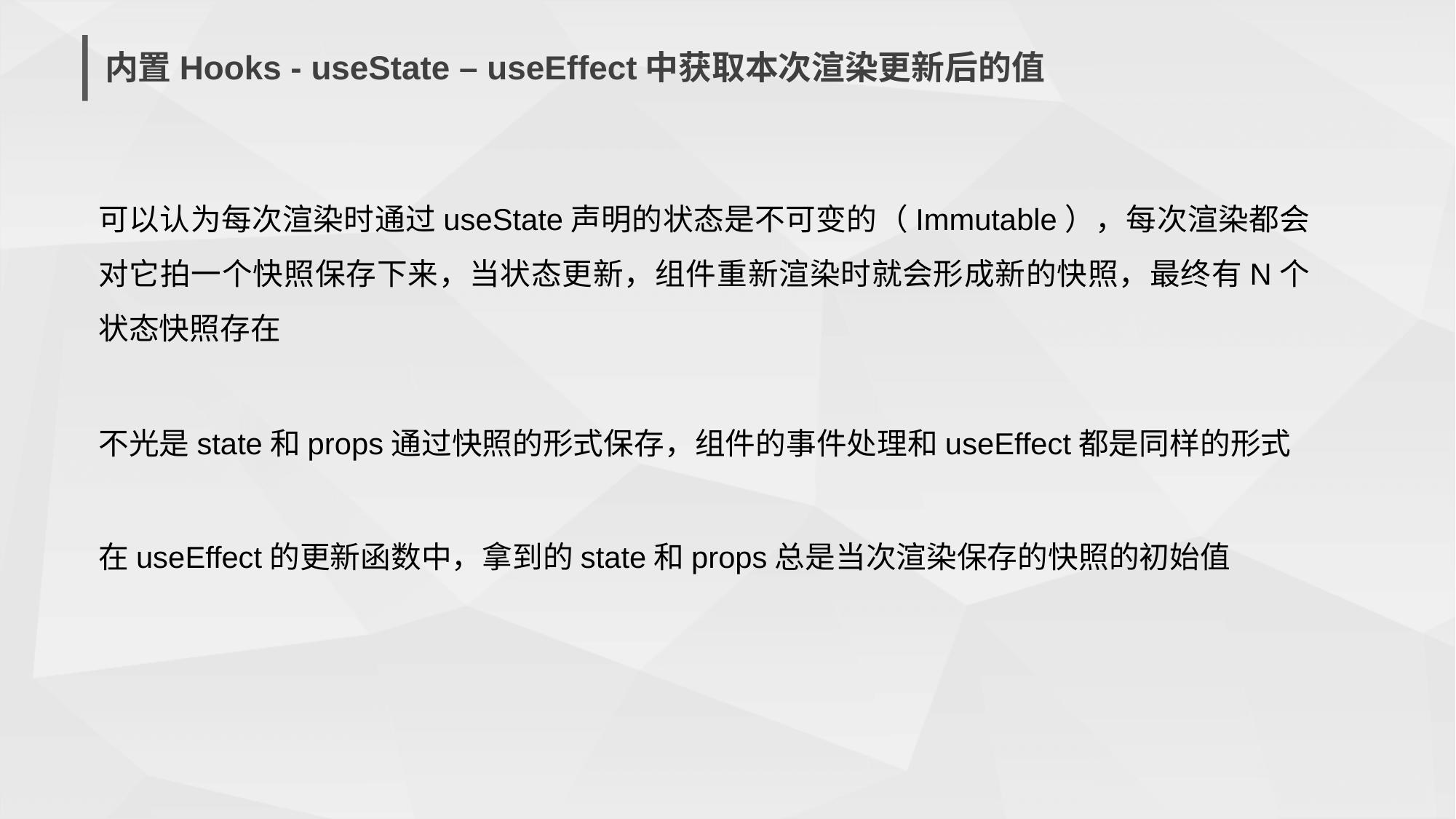

内置Hooks - useState – useEffect中获取本次渲染更新后的值
可以认为每次渲染时通过useState声明的状态是不可变的（Immutable），每次渲染都会对它拍一个快照保存下来，当状态更新，组件重新渲染时就会形成新的快照，最终有N个状态快照存在
不光是state和props通过快照的形式保存，组件的事件处理和useEffect都是同样的形式
在useEffect的更新函数中，拿到的state和props总是当次渲染保存的快照的初始值